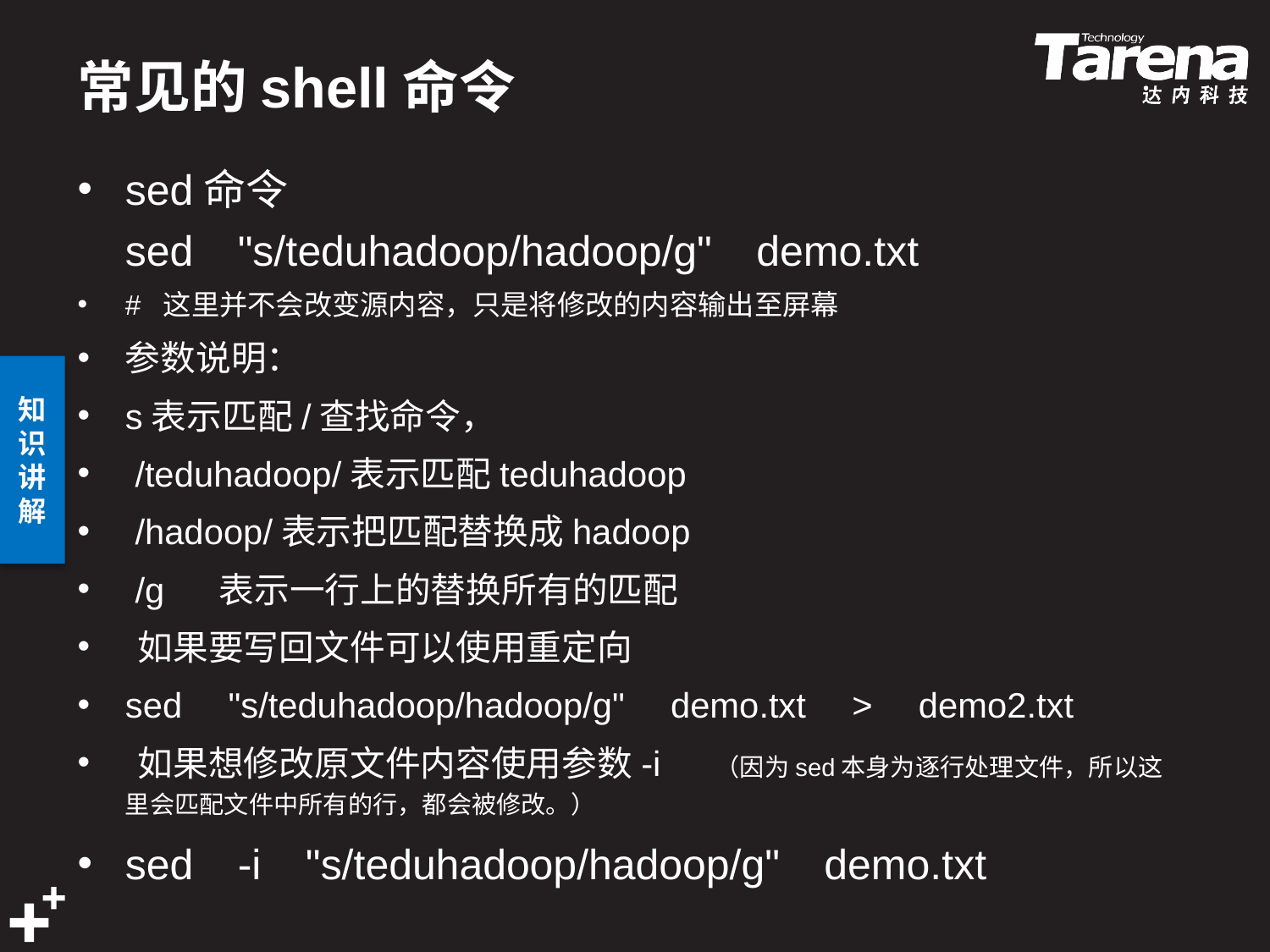

# 常见的shell命令
sed命令
sed  "s/teduhadoop/hadoop/g"  demo.txt 
#  这里并不会改变源内容，只是将修改的内容输出至屏幕
参数说明： 
s表示匹配/查找命令， 
 /teduhadoop/表示匹配teduhadoop 
 /hadoop/表示把匹配替换成hadoop 
 /g  表示一行上的替换所有的匹配 
 如果要写回文件可以使用重定向 
sed  "s/teduhadoop/hadoop/g"  demo.txt  >  demo2.txt 
 如果想修改原文件内容使用参数-i  （因为sed本身为逐行处理文件，所以这里会匹配文件中所有的行，都会被修改。）
sed  -i  "s/teduhadoop/hadoop/g"  demo.txt 